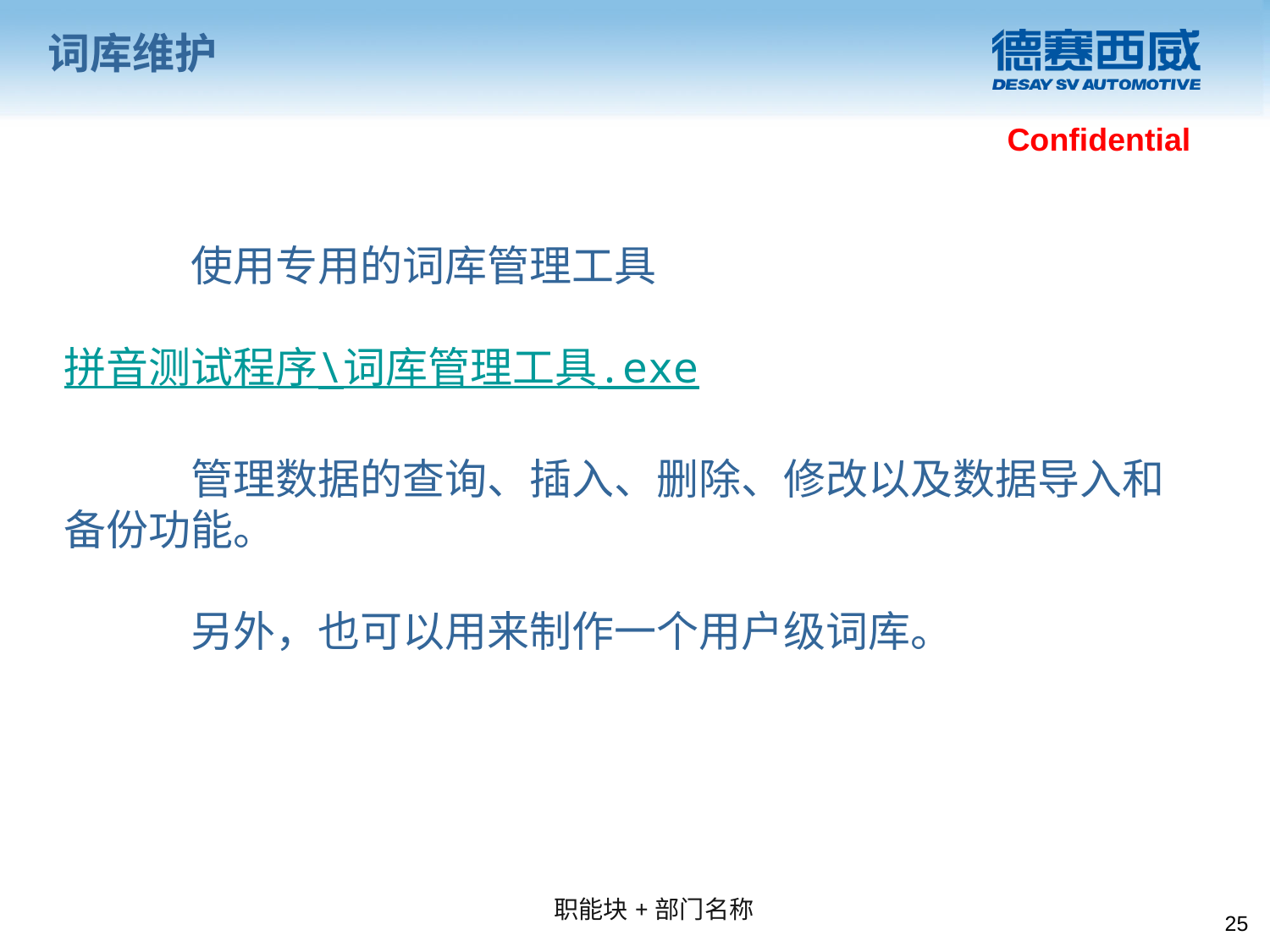

# 词库维护

	使用专用的词库管理工具

拼音测试程序\词库管理工具.exe

	管理数据的查询、插入、删除、修改以及数据导入和备份功能。

	另外，也可以用来制作一个用户级词库。

25